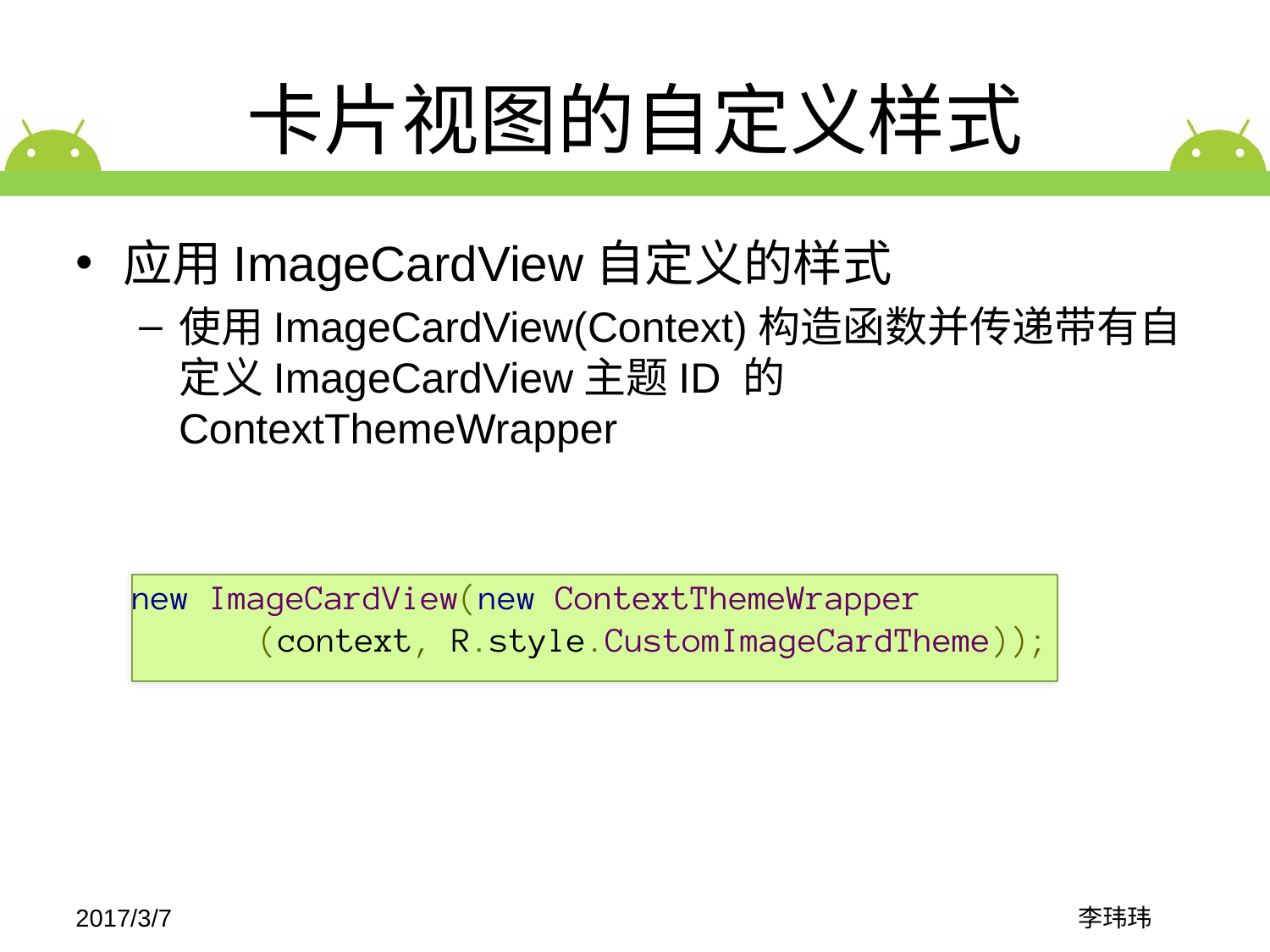

# 卡片视图的自定义样式
应用ImageCardView自定义的样式
使用ImageCardView(Context)构造函数并传递带有自定义ImageCardView主题ID 的ContextThemeWrapper
new ImageCardView(new ContextThemeWrapper
	(context, R.style.CustomImageCardTheme));